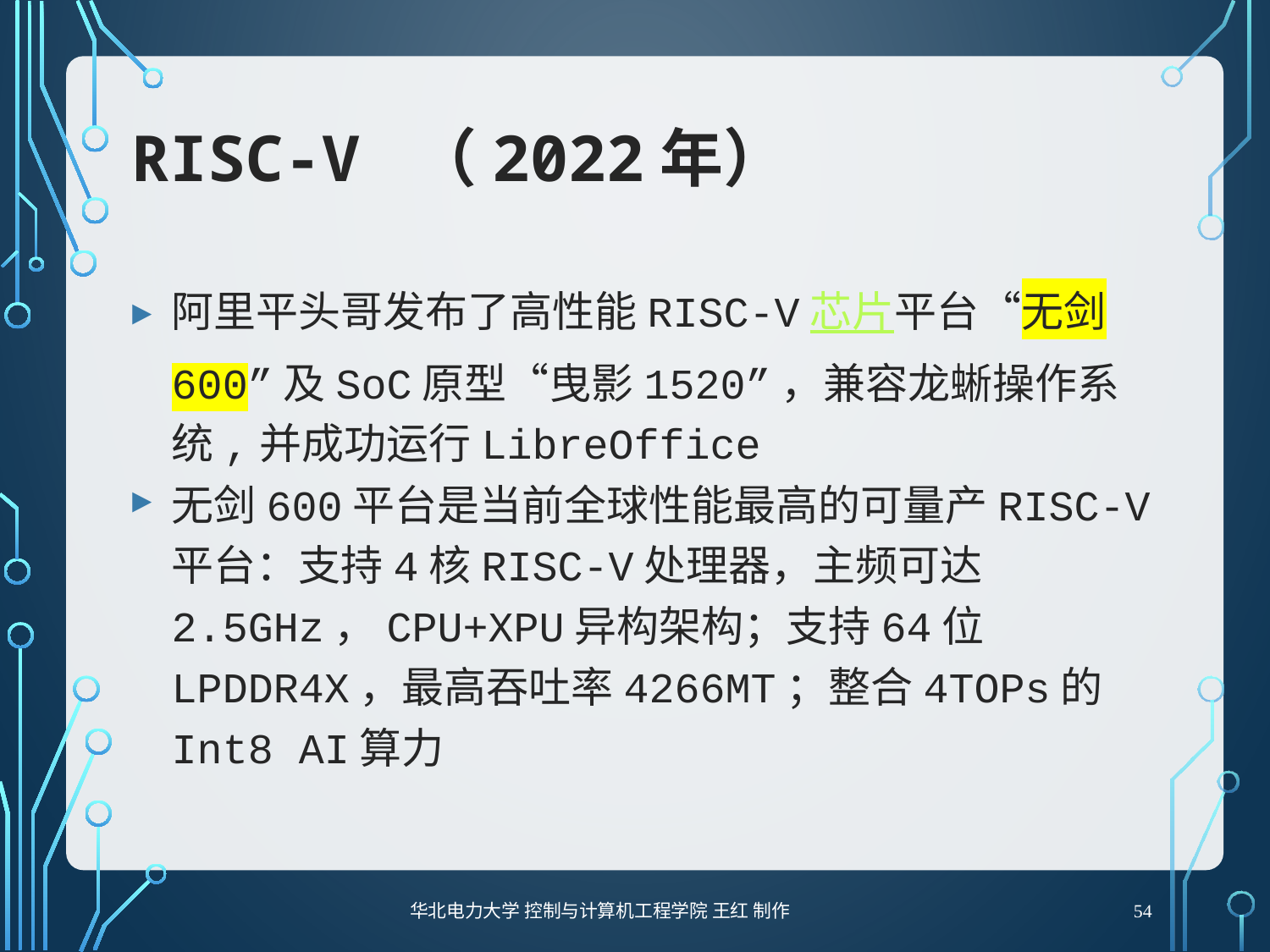

# RISC-V （2022年）
阿里平头哥发布了高性能RISC-V芯片平台“无剑600”及SoC原型“曳影1520”，兼容龙蜥操作系统,并成功运行LibreOffice
无剑600平台是当前全球性能最高的可量产RISC-V平台：支持4核RISC-V处理器，主频可达2.5GHz，CPU+XPU异构架构；支持64位LPDDR4X，最高吞吐率4266MT；整合4TOPs的Int8 AI算力
54
华北电力大学 控制与计算机工程学院 王红 制作